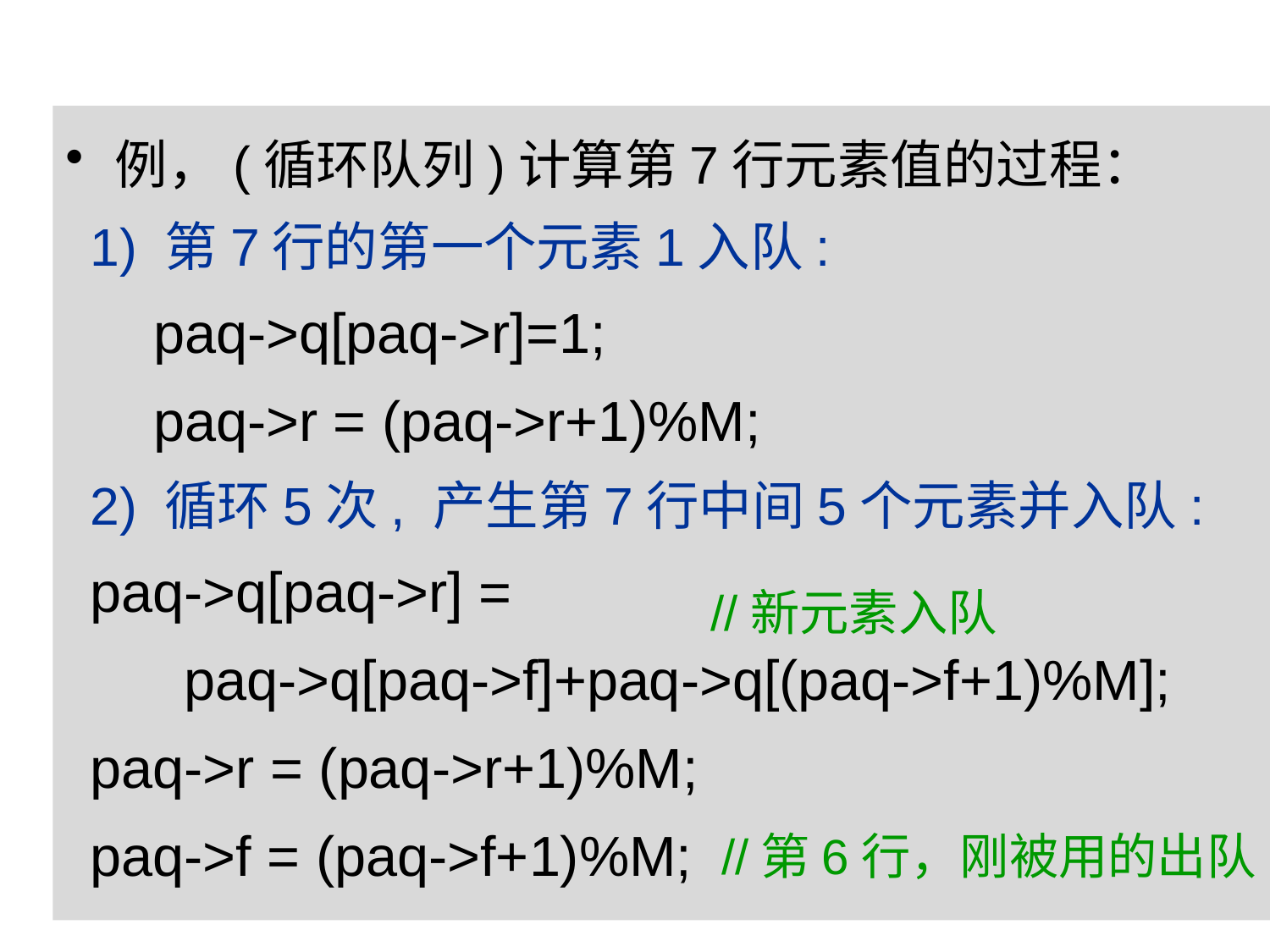

例，(循环队列)计算第7行元素值的过程：
1) 第7行的第一个元素1入队:
    paq->q[paq->r]=1;
    paq->r = (paq->r+1)%M;
2) 循环5次, 产生第7行中间5个元素并入队:
paq->q[paq->r] =
      paq->q[paq->f]+paq->q[(paq->f+1)%M];
paq->r = (paq->r+1)%M;
paq->f = (paq->f+1)%M;

//新元素入队
//第6行，刚被用的出队